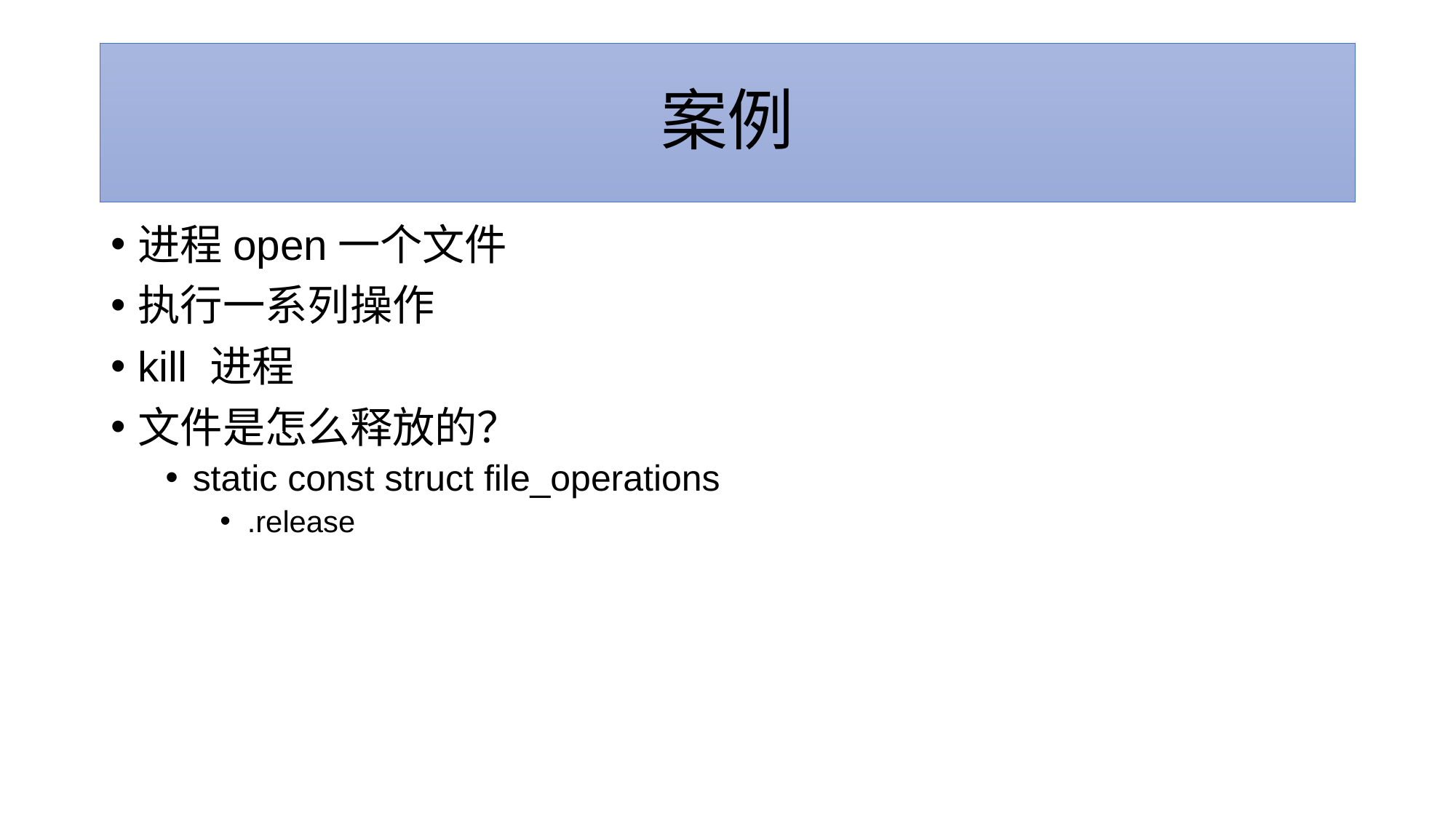

案例
进程open一个文件
执行一系列操作
kill 进程
文件是怎么释放的？
static const struct file_operations
.release